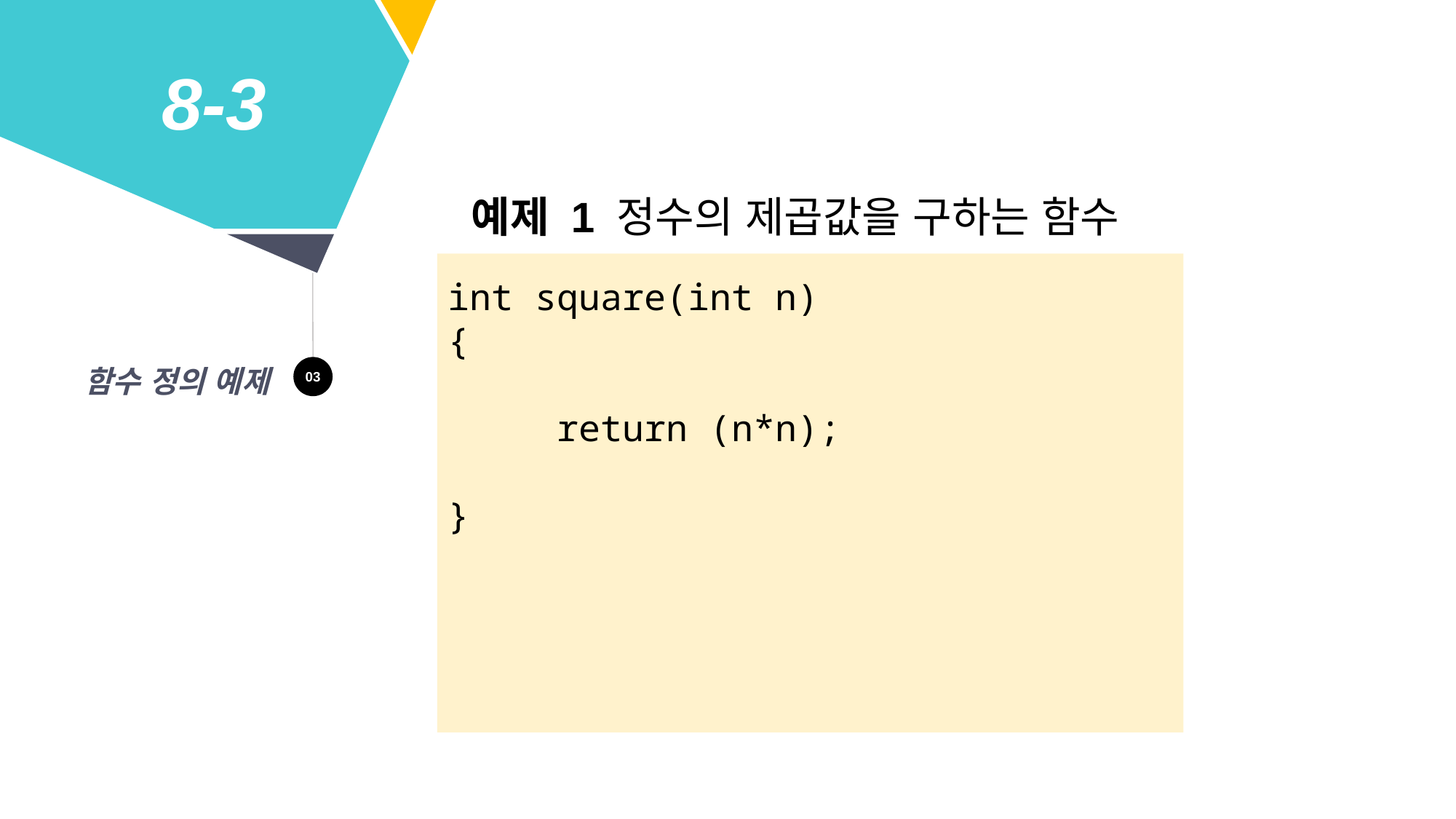

8-3
예제 1 정수의 제곱값을 구하는 함수
int square(int n)
{

	return (n*n);

}
03
함수 정의 예제